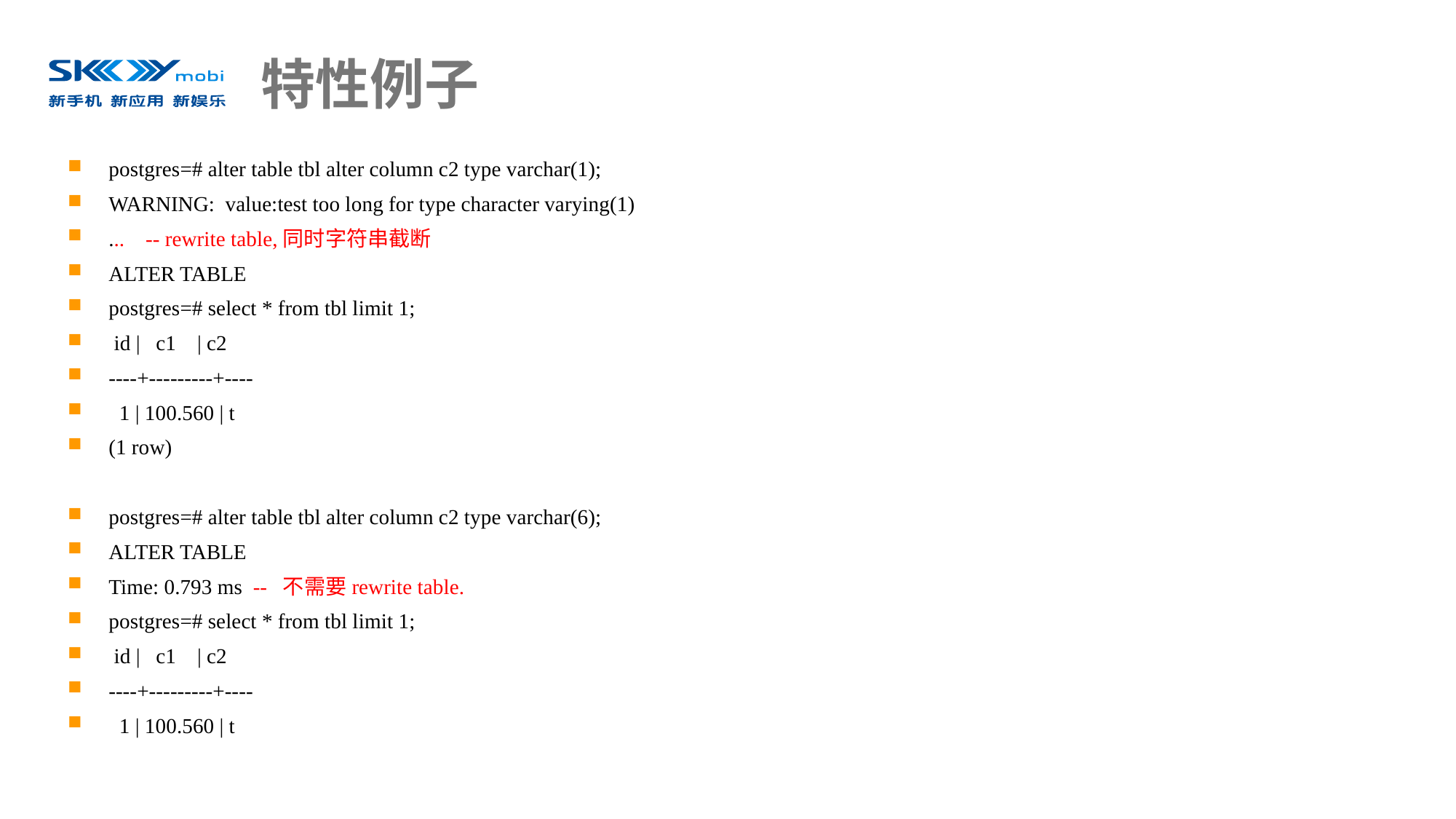

# 特性例子
postgres=# alter table tbl alter column c2 type varchar(1);
WARNING:  value:test too long for type character varying(1)
...    -- rewrite table,同时字符串截断
ALTER TABLE
postgres=# select * from tbl limit 1;
 id |   c1    | c2
----+---------+----
  1 | 100.560 | t
(1 row)

postgres=# alter table tbl alter column c2 type varchar(6);
ALTER TABLE
Time: 0.793 ms  --  不需要rewrite table.
postgres=# select * from tbl limit 1;
 id |   c1    | c2
----+---------+----
  1 | 100.560 | t